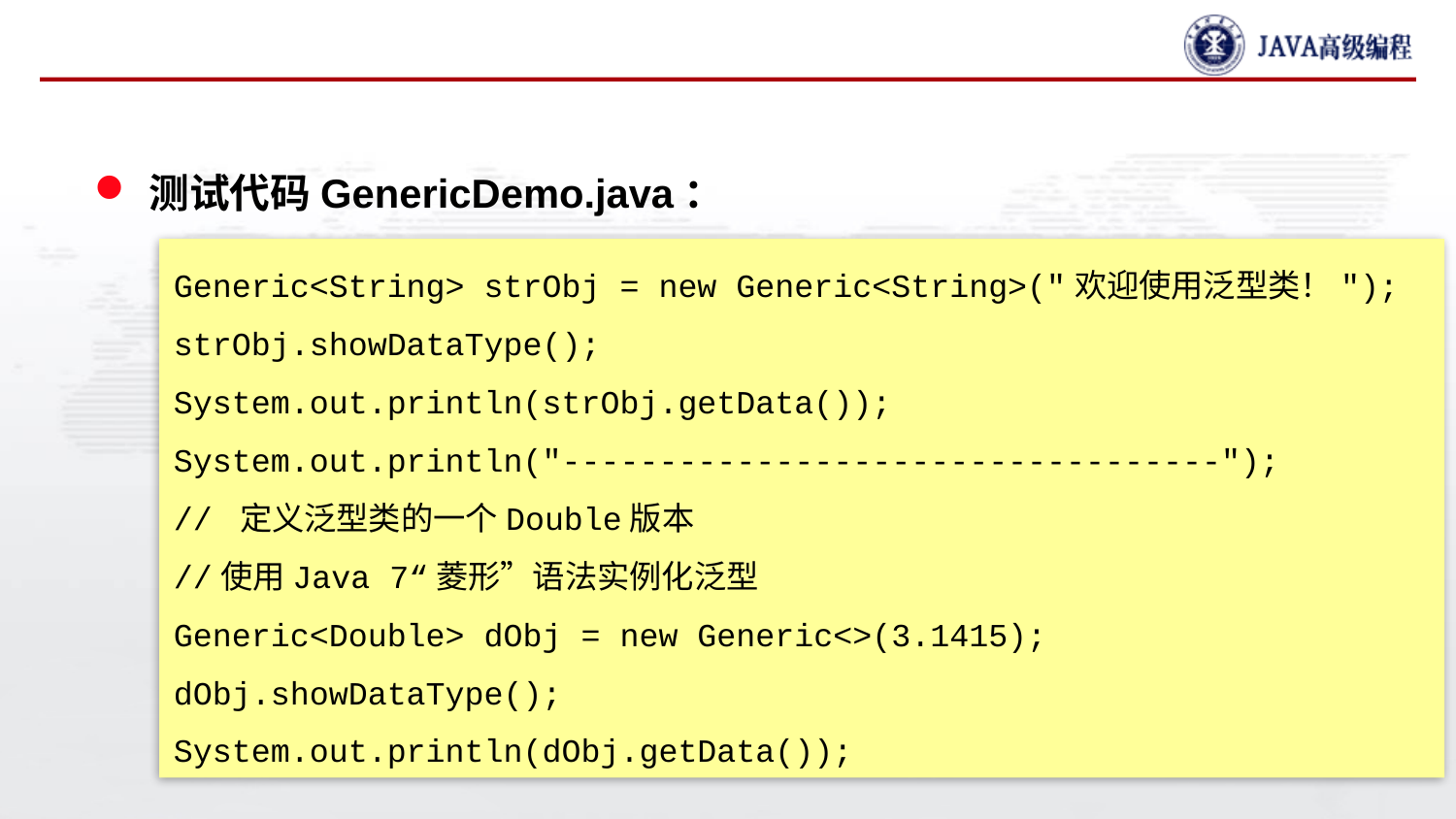

#
测试代码GenericDemo.java：

Generic<String> strObj = new Generic<String>("欢迎使用泛型类！");
strObj.showDataType();
System.out.println(strObj.getData());
System.out.println("----------------------------------");
// 定义泛型类的一个Double版本
//使用Java 7“菱形”语法实例化泛型
Generic<Double> dObj = new Generic<>(3.1415);
dObj.showDataType();
System.out.println(dObj.getData());